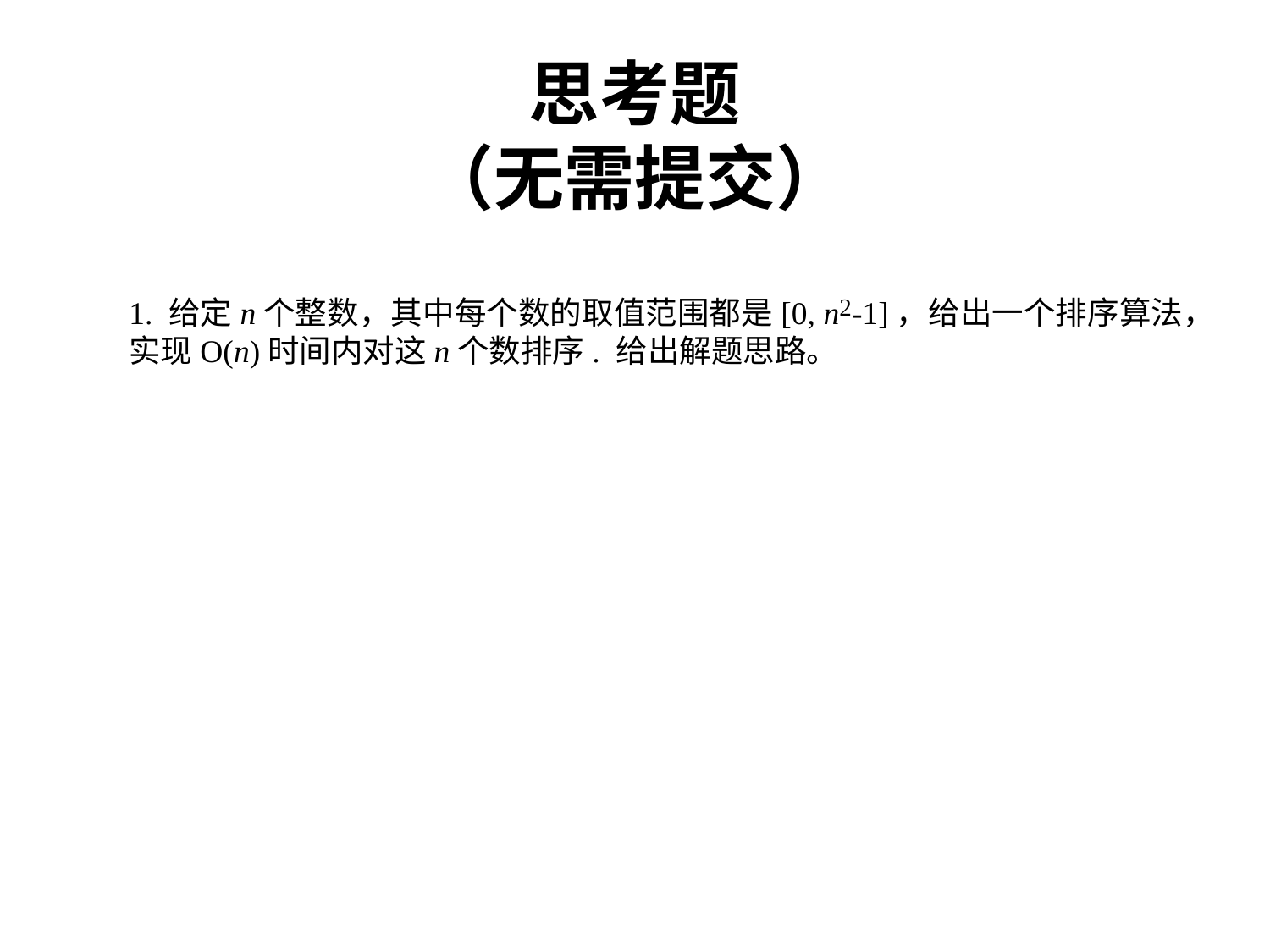

# 思考题 （无需提交）

1. 给定n个整数，其中每个数的取值范围都是[0, n2-1]，给出一个排序算法，实现O(n)时间内对这n个数排序. 给出解题思路。